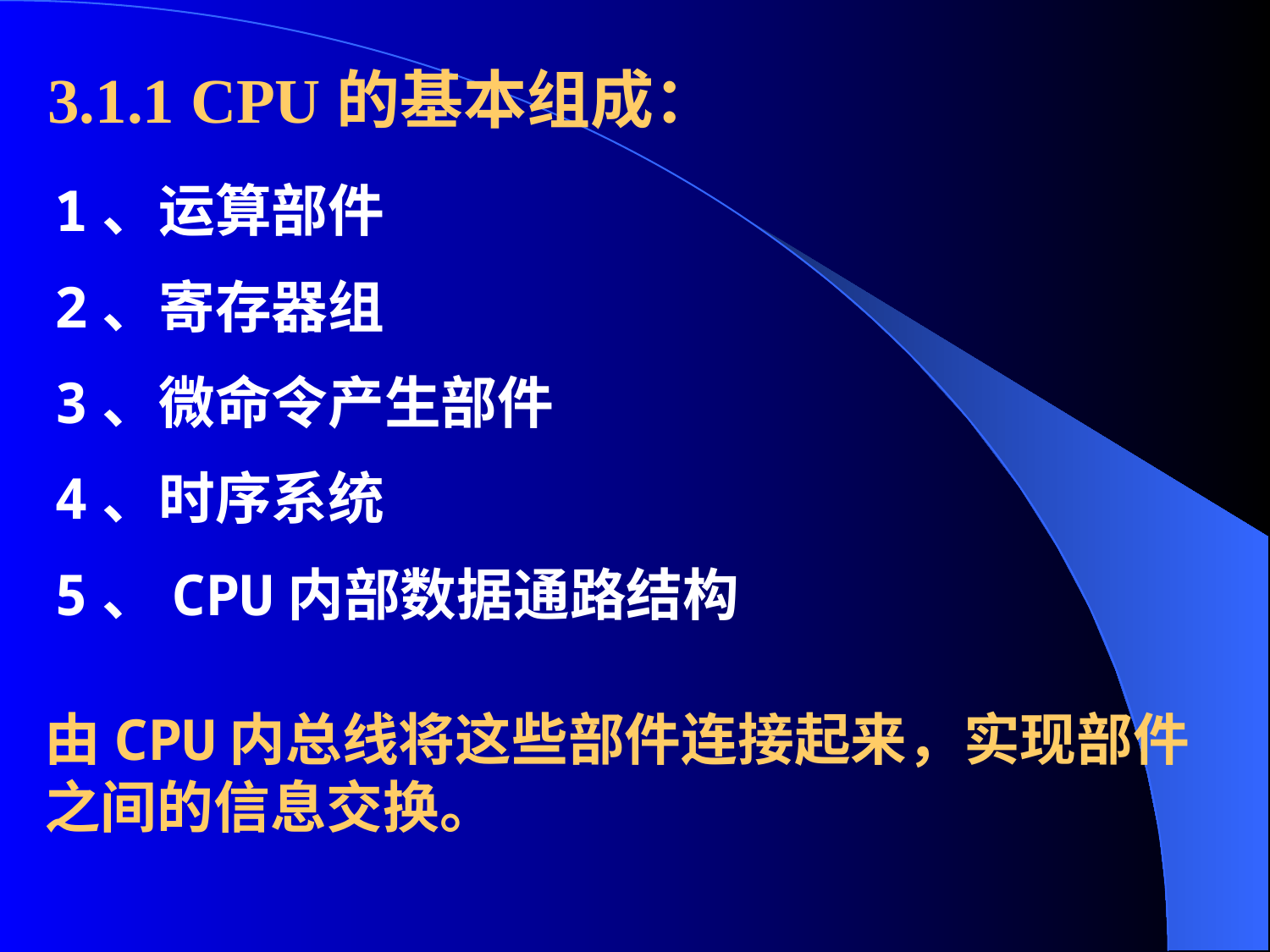

3.1.1 CPU的基本组成：
1、运算部件
2、寄存器组
3、微命令产生部件
4、时序系统
5、CPU内部数据通路结构
由CPU内总线将这些部件连接起来，实现部件之间的信息交换。